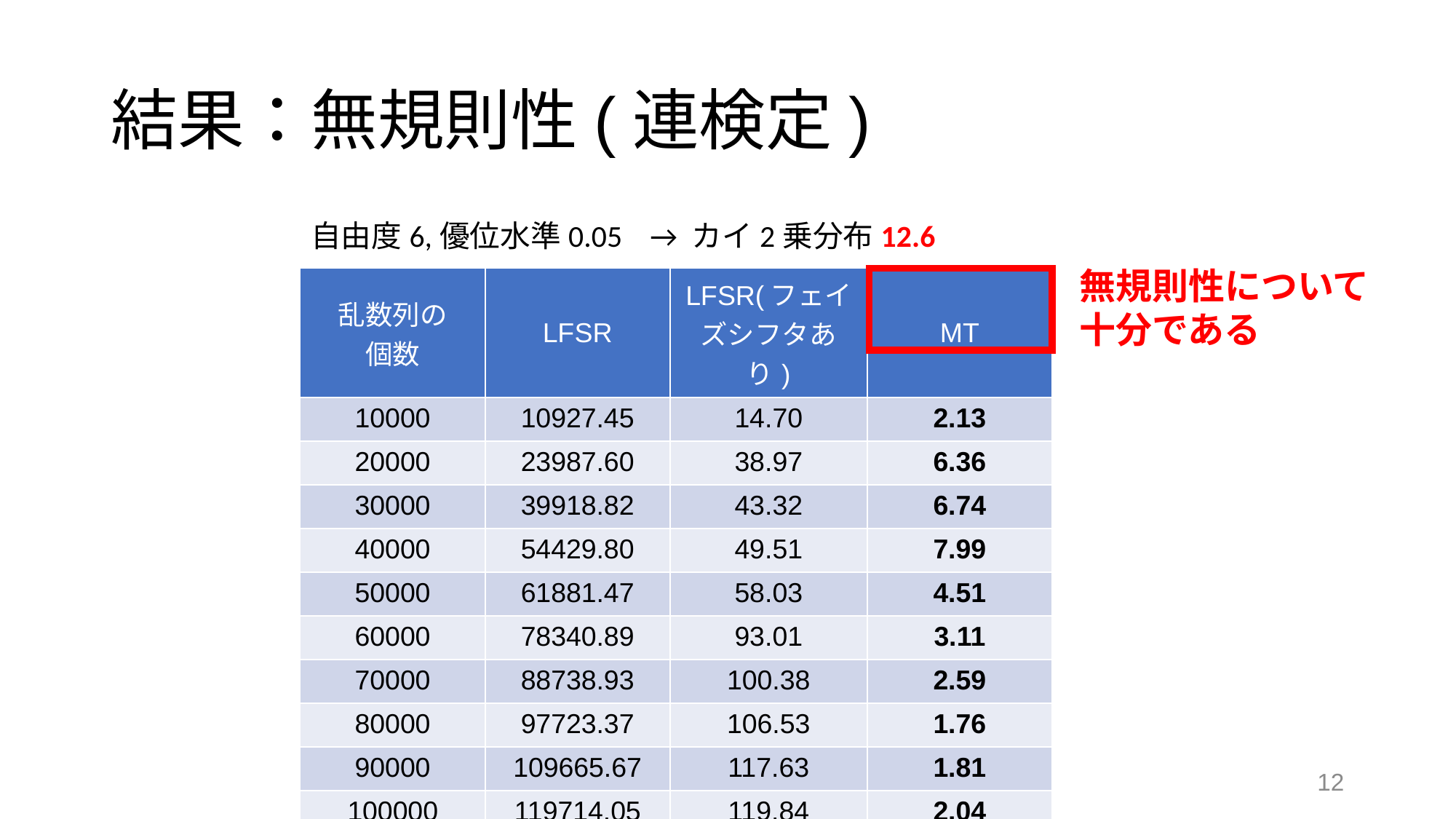

# 結果：無規則性(連検定)
自由度6,優位水準0.05    → カイ2乗分布12.6
無規則性について
十分である
| 乱数列の 個数 | LFSR | LFSR(フェイズシフタあり) | MT |
| --- | --- | --- | --- |
| 10000 | 10927.45 | 14.70 | 2.13 |
| 20000 | 23987.60 | 38.97 | 6.36 |
| 30000 | 39918.82 | 43.32 | 6.74 |
| 40000 | 54429.80 | 49.51 | 7.99 |
| 50000 | 61881.47 | 58.03 | 4.51 |
| 60000 | 78340.89 | 93.01 | 3.11 |
| 70000 | 88738.93 | 100.38 | 2.59 |
| 80000 | 97723.37 | 106.53 | 1.76 |
| 90000 | 109665.67 | 117.63 | 1.81 |
| 100000 | 119714.05 | 119.84 | 2.04 |

12